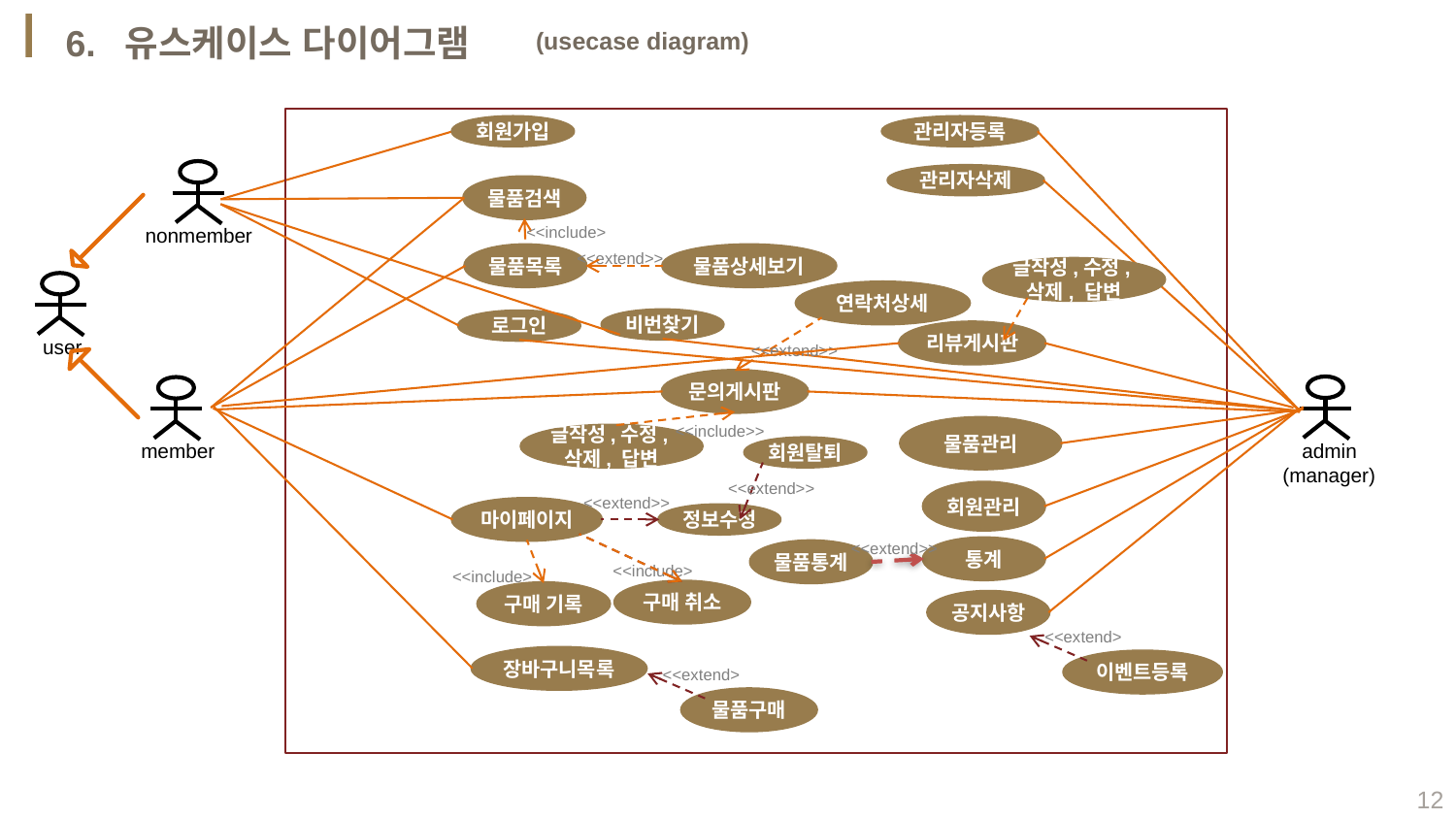

6.  유스케이스 다이어그램
(usecase diagram)

회원가입
관리자등록

nonmember
관리자삭제
물품검색

<<include>
물품목록
물품상세보기
<<extend>>
글작성,수정,삭제, 답변

user
연락처상세
비번찾기
로그인
리뷰게시판

<<extend>>
문의게시판

admin
(manager)

member
물품관리
<<include>>
글작성,수정,삭제, 답변
회원탈퇴
<<extend>>
회원관리
<<extend>>
마이페이지
정보수정
<<extend>>
통계
물품통계
<<include>
<<include>
구매 취소
구매 기록
공지사항
<<extend>
장바구니목록
이벤트등록
<<extend>
물품구매
12